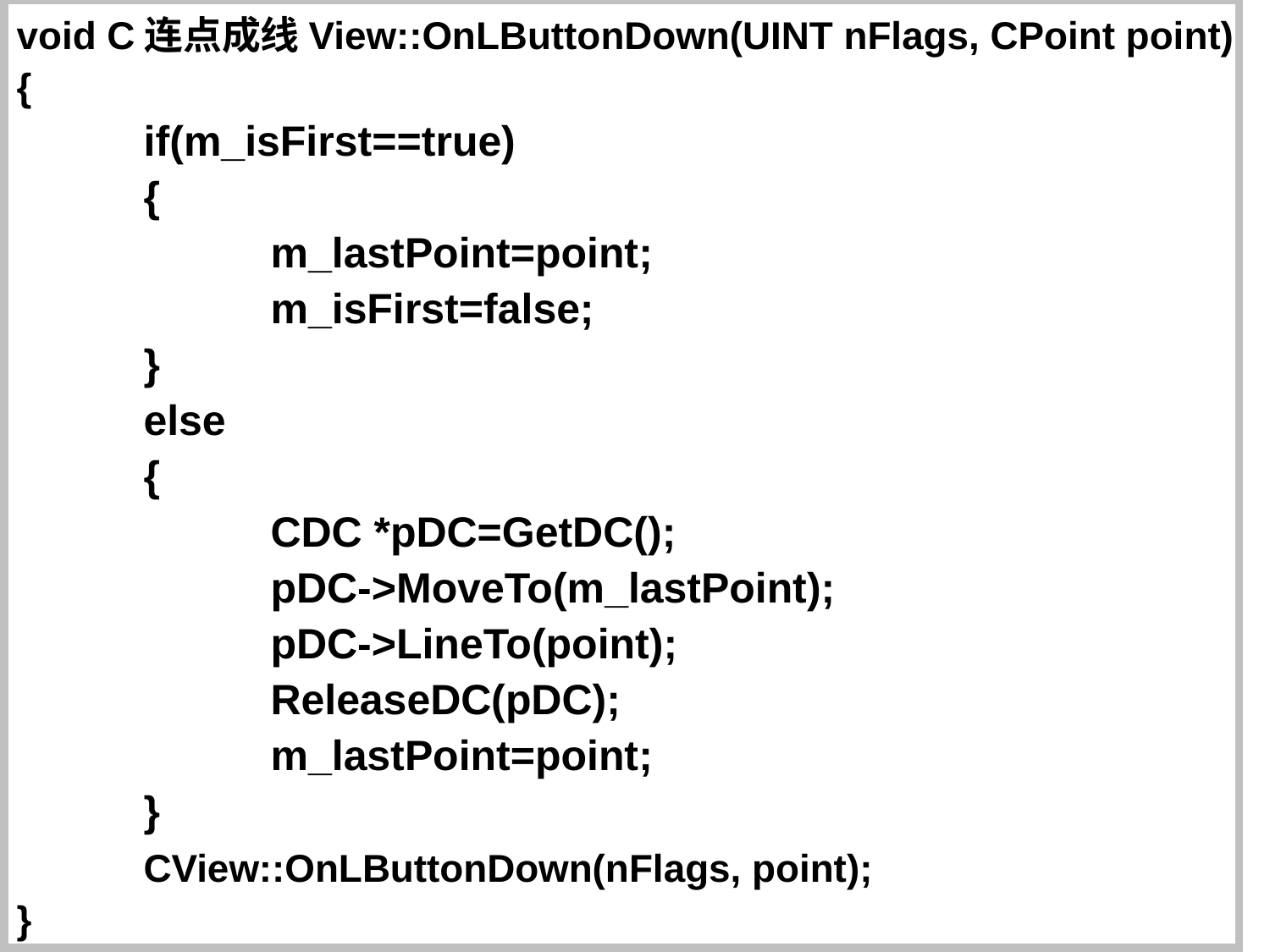

void C连点成线View::OnLButtonDown(UINT nFlags, CPoint point)
{
	if(m_isFirst==true)
	{
		m_lastPoint=point;
		m_isFirst=false;
	}
	else
	{
		CDC *pDC=GetDC();
		pDC->MoveTo(m_lastPoint);
		pDC->LineTo(point);
		ReleaseDC(pDC);
		m_lastPoint=point;
	}
	CView::OnLButtonDown(nFlags, point);
}